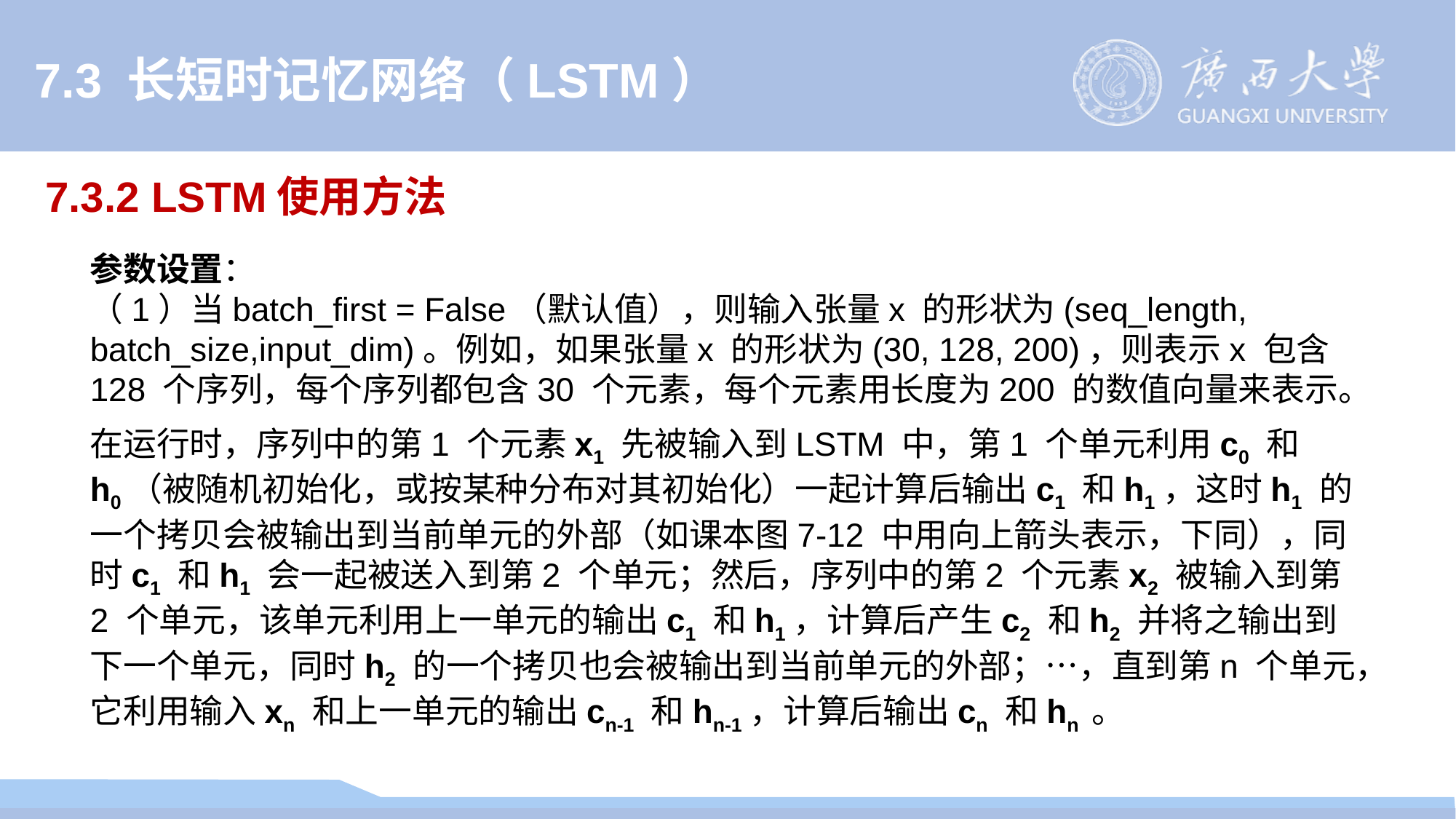

7.3 长短时记忆网络（LSTM）
7.3.2 LSTM使用方法
参数设置：
（1）当batch_first = False（默认值），则输入张量x 的形状为(seq_length, batch_size,input_dim)。例如，如果张量x 的形状为(30, 128, 200)，则表示x 包含128 个序列，每个序列都包含30 个元素，每个元素用长度为200 的数值向量来表示。

在运行时，序列中的第1 个元素x1 先被输入到LSTM 中，第1 个单元利用c0 和h0（被随机初始化，或按某种分布对其初始化）一起计算后输出c1 和h1，这时h1 的一个拷贝会被输出到当前单元的外部（如课本图7-12 中用向上箭头表示，下同），同时c1 和h1 会一起被送入到第2 个单元；然后，序列中的第2 个元素x2 被输入到第2 个单元，该单元利用上一单元的输出c1 和h1，计算后产生c2 和h2 并将之输出到下一个单元，同时h2 的一个拷贝也会被输出到当前单元的外部；…，直到第n 个单元，它利用输入xn 和上一单元的输出cn-1 和hn-1，计算后输出cn 和hn 。